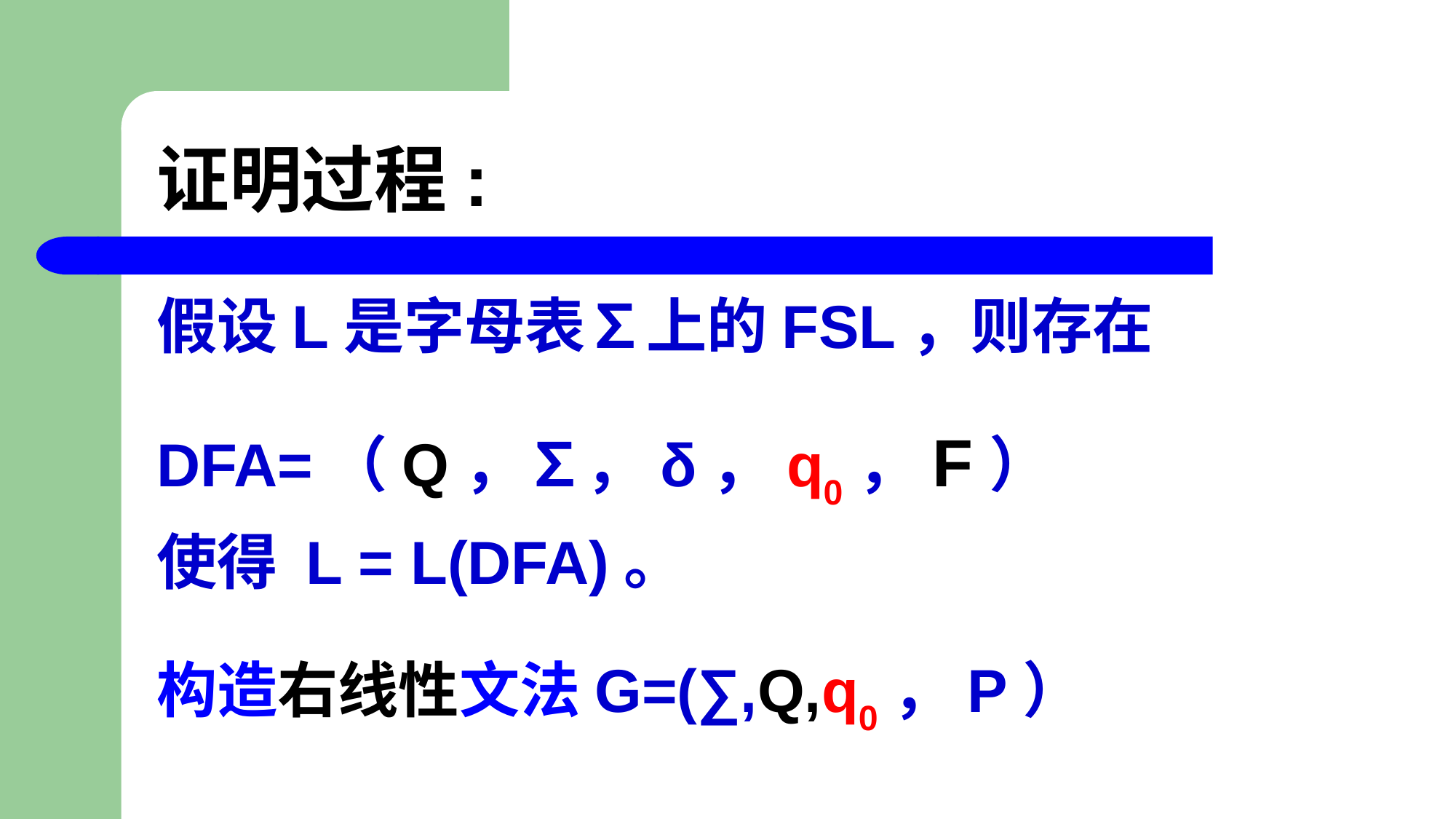

# 证明过程:
假设L是字母表∑上的FSL，则存在
DFA=（Q，∑，δ，q0，F）
使得 L = L(DFA)。
构造右线性文法G=(∑,Q,q0，P）